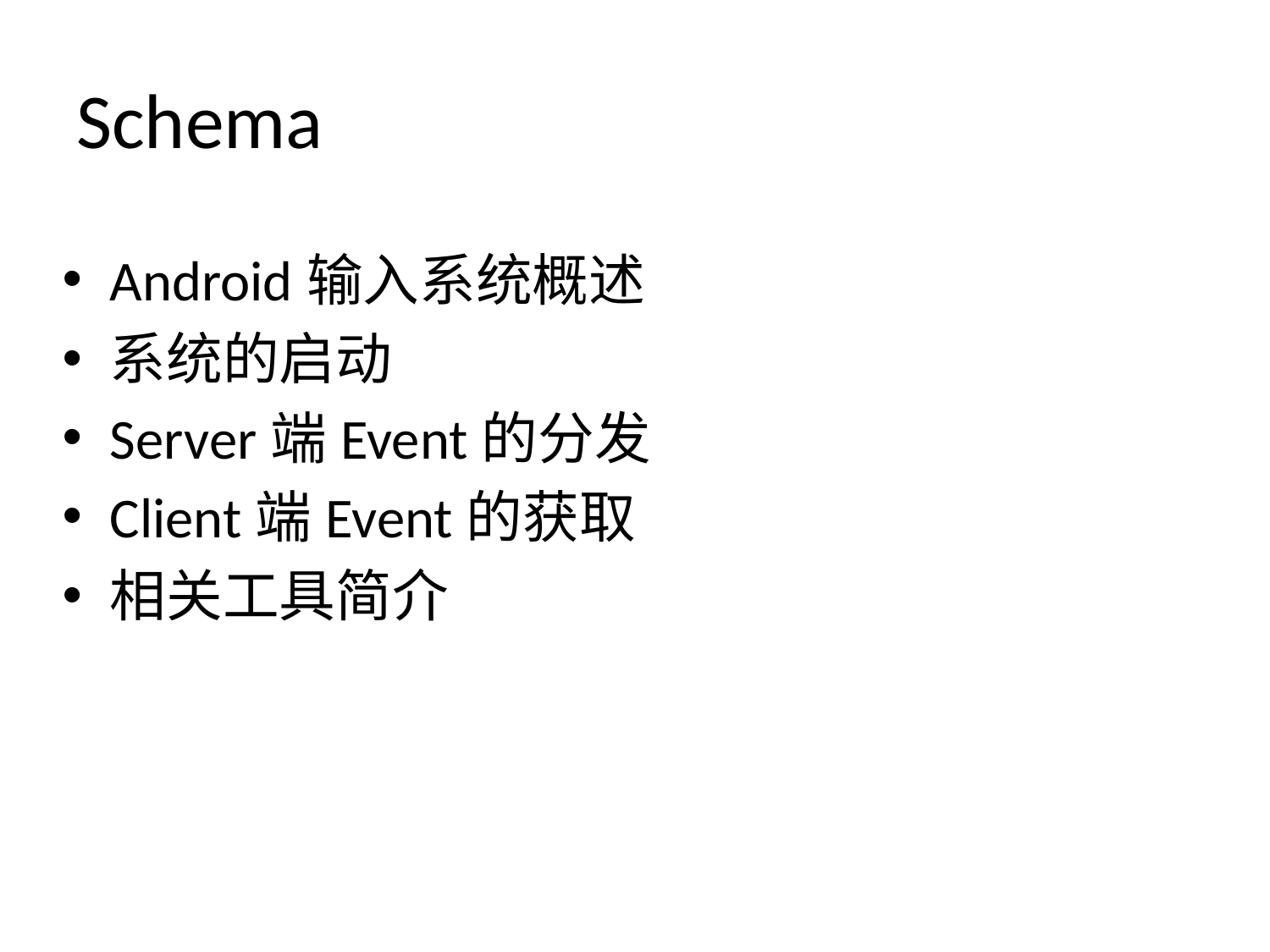

# Schema
Android输入系统概述
系统的启动
Server端Event的分发
Client端Event的获取
相关工具简介